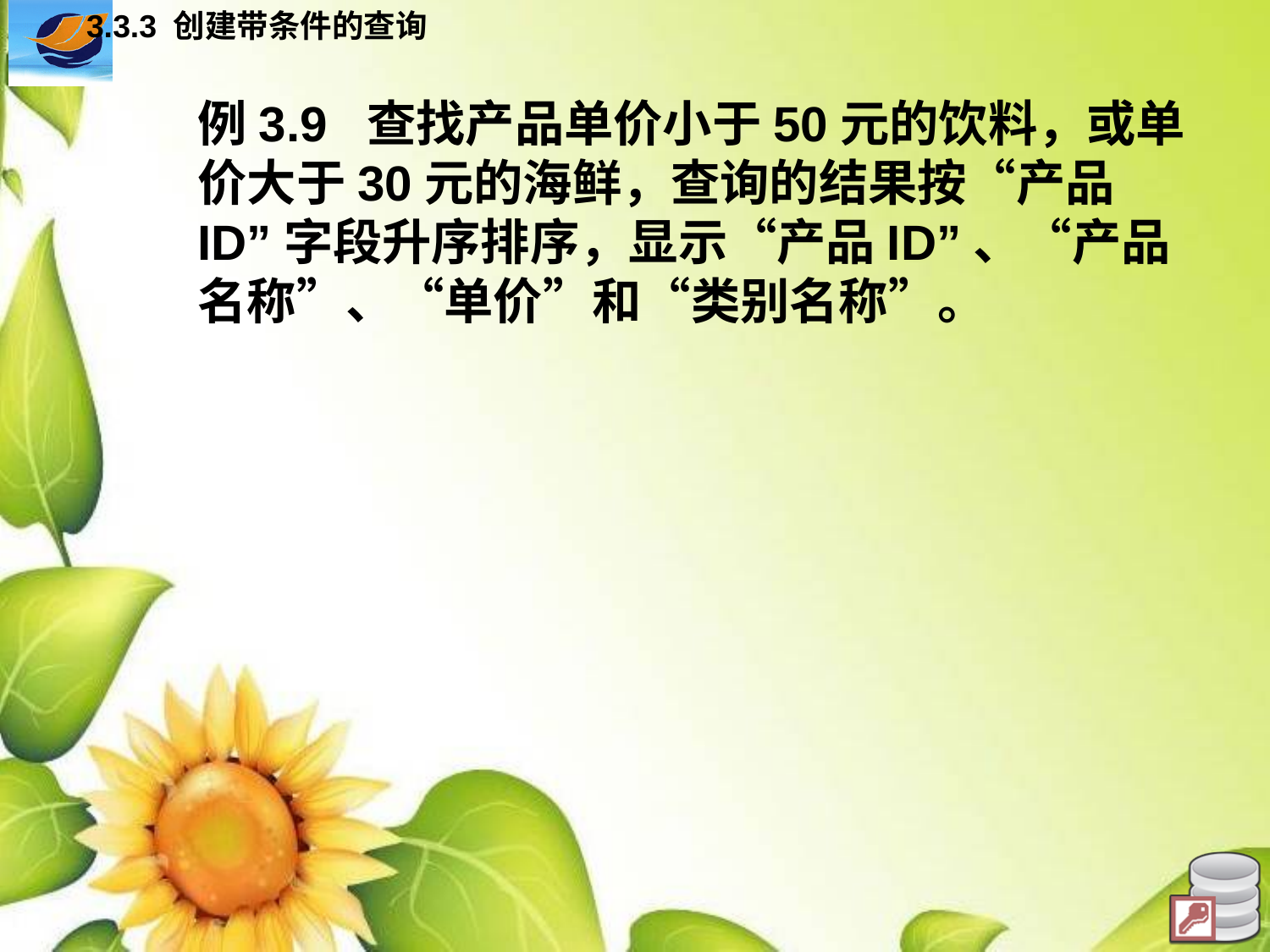

3.3.3 创建带条件的查询
例3.9  查找产品单价小于50元的饮料，或单价大于30元的海鲜，查询的结果按“产品ID”字段升序排序，显示“产品ID”、“产品名称”、“单价”和“类别名称”。